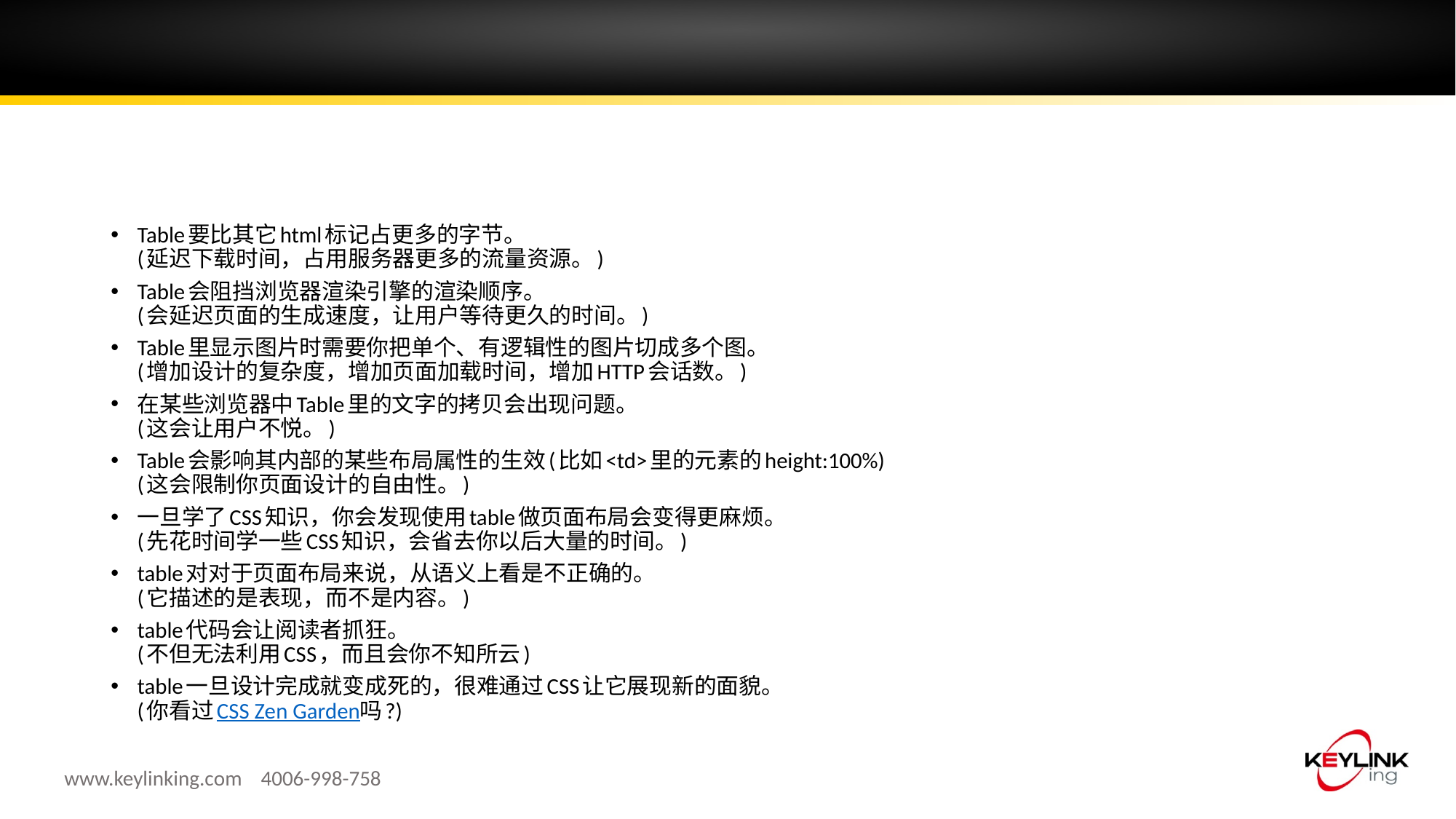

#
Table要比其它html标记占更多的字节。
(延迟下载时间，占用服务器更多的流量资源。)
Table会阻挡浏览器渲染引擎的渲染顺序。
(会延迟页面的生成速度，让用户等待更久的时间。)
Table里显示图片时需要你把单个、有逻辑性的图片切成多个图。
(增加设计的复杂度，增加页面加载时间，增加HTTP会话数。)
在某些浏览器中Table里的文字的拷贝会出现问题。
(这会让用户不悦。)
Table会影响其内部的某些布局属性的生效(比如<td>里的元素的height:100%)
(这会限制你页面设计的自由性。)
一旦学了CSS知识，你会发现使用table做页面布局会变得更麻烦。
(先花时间学一些CSS知识，会省去你以后大量的时间。)
table对对于页面布局来说，从语义上看是不正确的。
(它描述的是表现，而不是内容。)
table代码会让阅读者抓狂。
(不但无法利用CSS，而且会你不知所云)
table一旦设计完成就变成死的，很难通过CSS让它展现新的面貌。
(你看过CSS Zen Garden吗?)